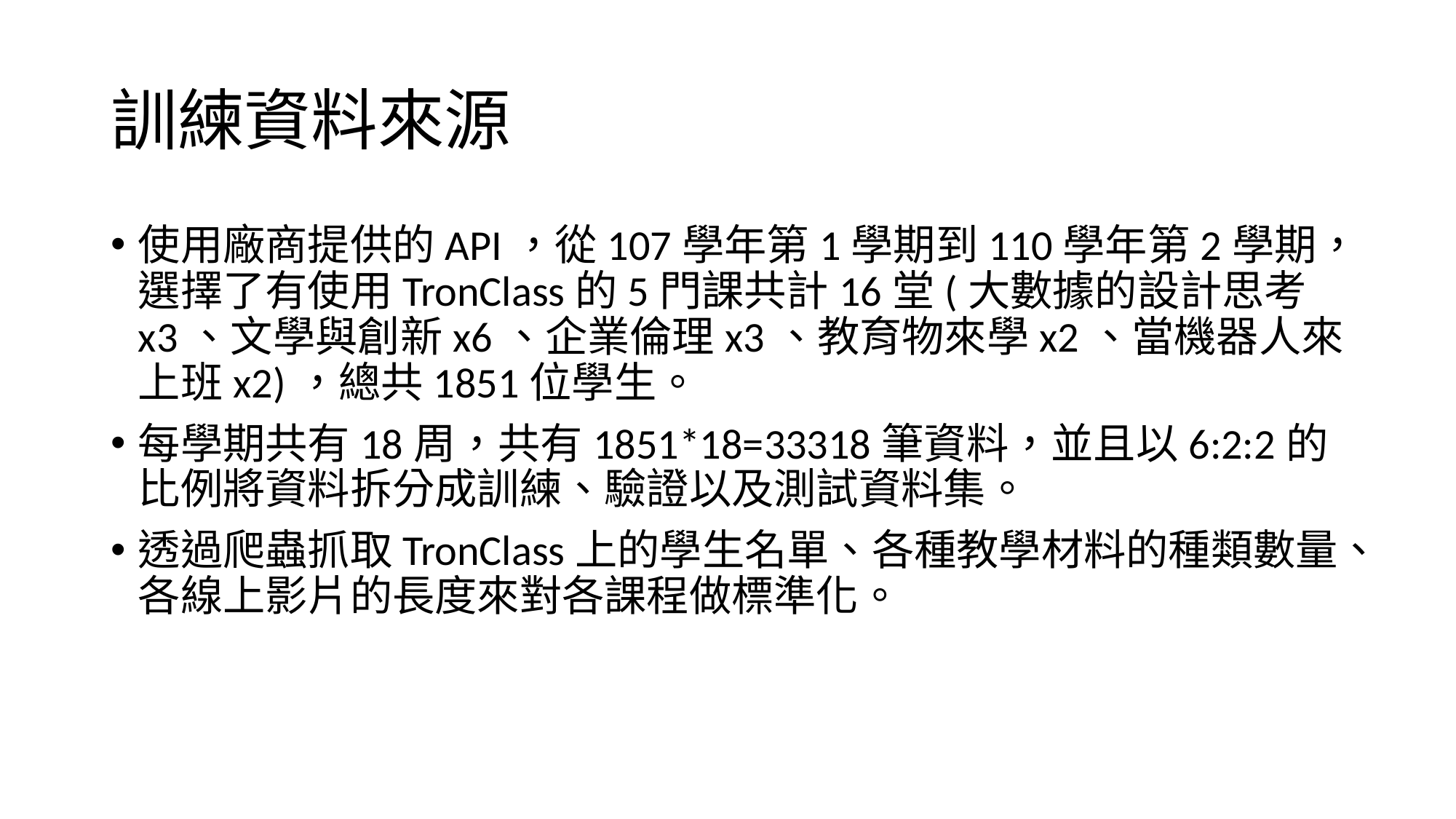

# 訓練資料來源
使用廠商提供的API，從107學年第1學期到110學年第2學期，選擇了有使用TronClass的5門課共計16堂(大數據的設計思考x3、文學與創新x6、企業倫理x3、教育物來學x2、當機器人來上班x2)，總共1851位學生。
每學期共有18周，共有1851*18=33318筆資料，並且以6:2:2的比例將資料拆分成訓練、驗證以及測試資料集。
透過爬蟲抓取TronClass上的學生名單、各種教學材料的種類數量、各線上影片的長度來對各課程做標準化。